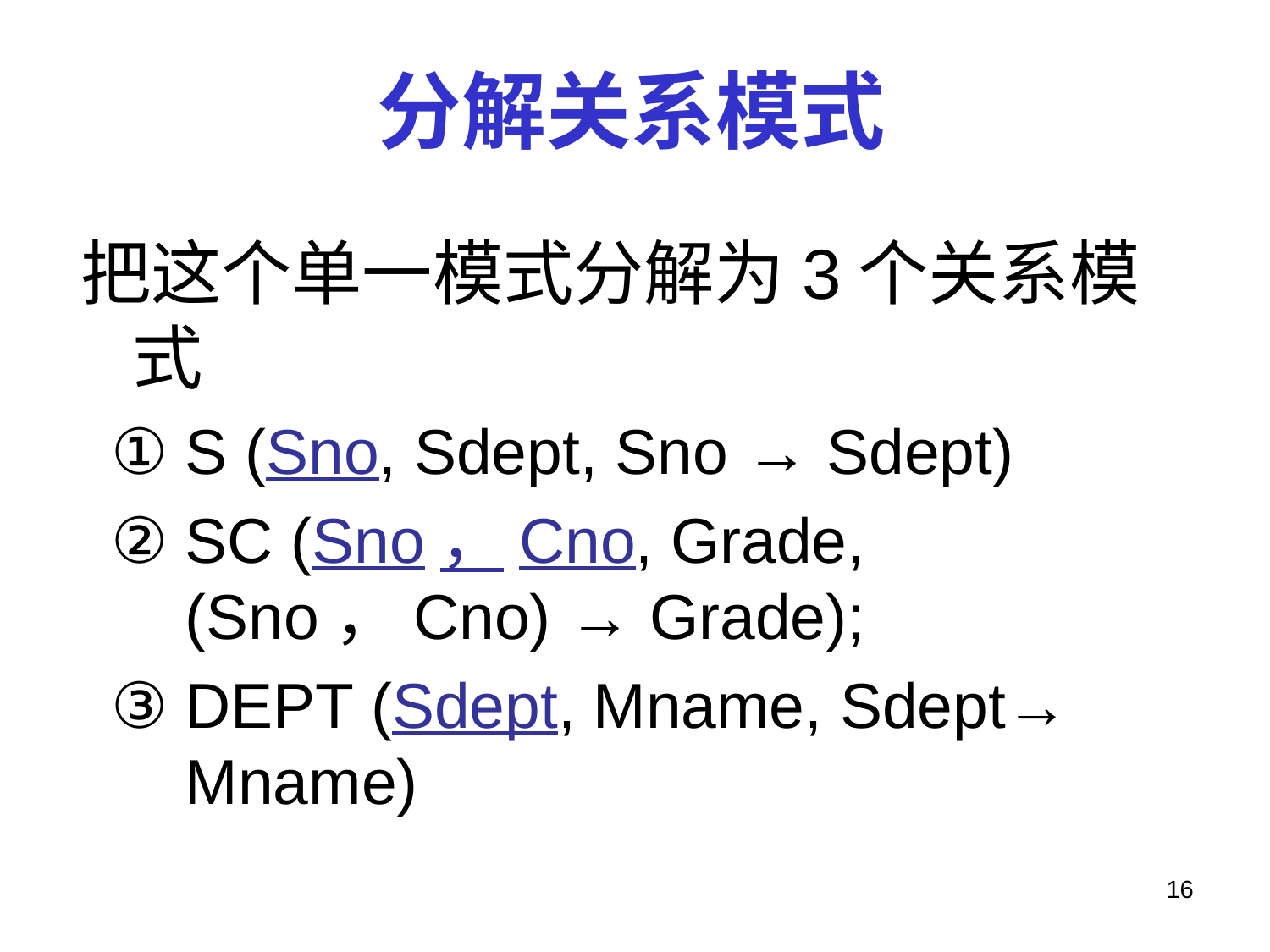

# 分解关系模式
 把这个单一模式分解为3个关系模式
S (Sno, Sdept, Sno → Sdept)
SC (Sno，Cno, Grade, (Sno，Cno) → Grade);
DEPT (Sdept, Mname, Sdept→ Mname)

16